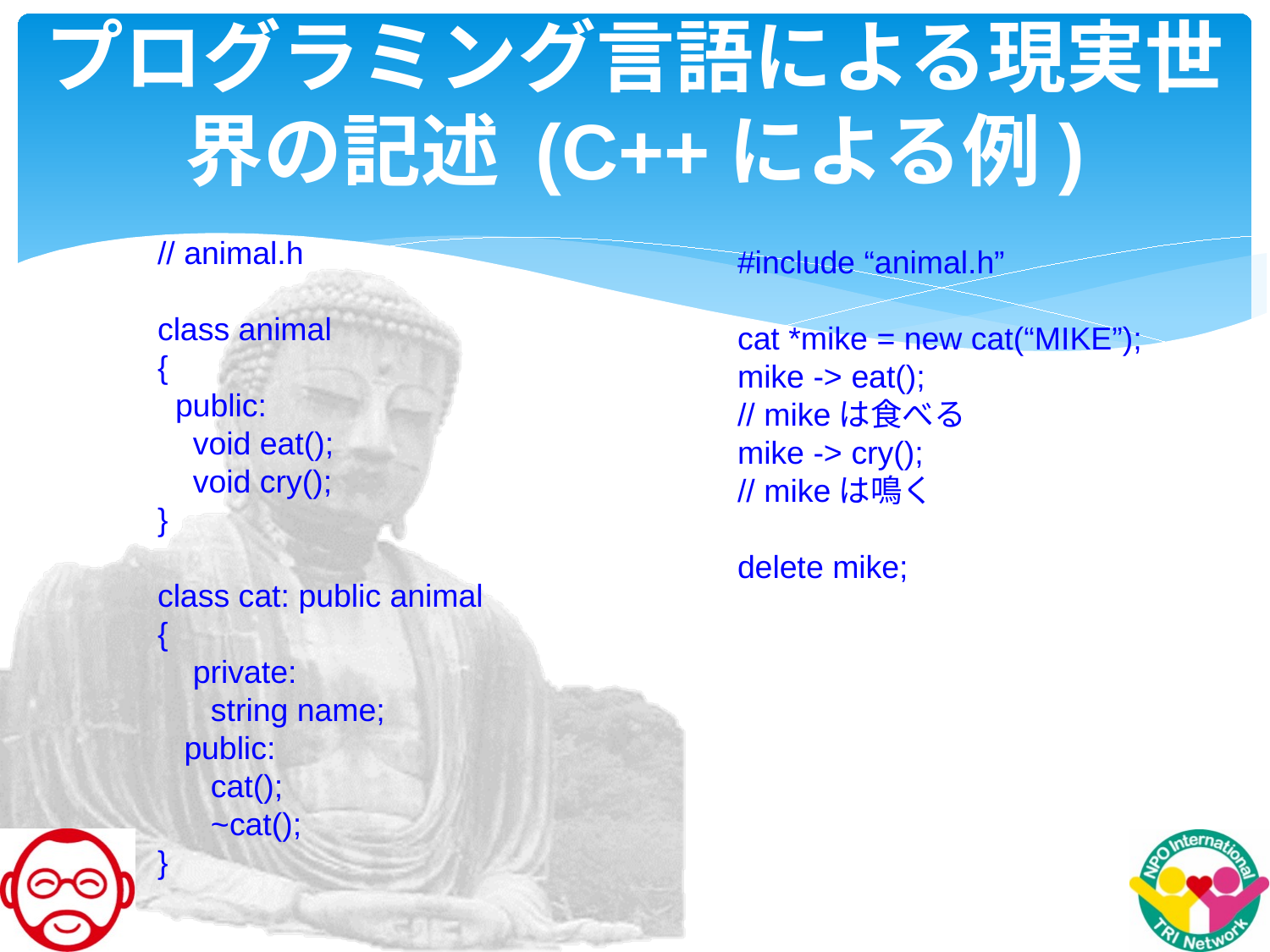

# プログラミング言語による現実世界の記述 (C++による例)
// animal.h

class animal
{
  public:
    void eat();
    void cry();
}

class cat: public animal
{
    private:
      string name;
   public:
      cat();
      ~cat();
}

#include “animal.h”

cat *mike = new cat(“MIKE”);
mike -> eat();
// mikeは食べる
mike -> cry();
// mikeは鳴く

delete mike;